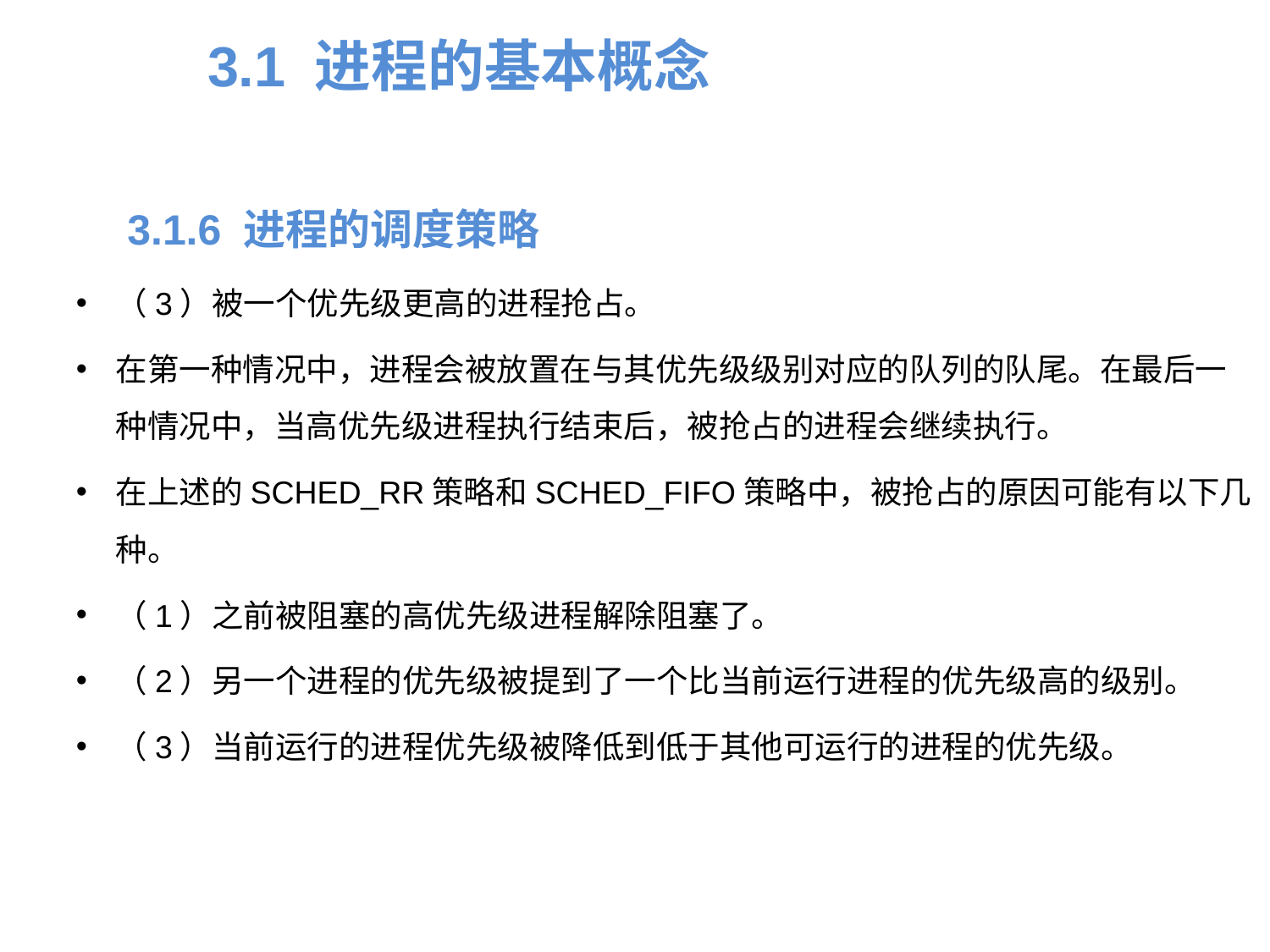

3.1 进程的基本概念
3.1.6 进程的调度策略
（3）被一个优先级更高的进程抢占。
在第一种情况中，进程会被放置在与其优先级级别对应的队列的队尾。在最后一种情况中，当高优先级进程执行结束后，被抢占的进程会继续执行。
在上述的SCHED_RR策略和SCHED_FIFO策略中，被抢占的原因可能有以下几种。
（1）之前被阻塞的高优先级进程解除阻塞了。
（2）另一个进程的优先级被提到了一个比当前运行进程的优先级高的级别。
（3）当前运行的进程优先级被降低到低于其他可运行的进程的优先级。